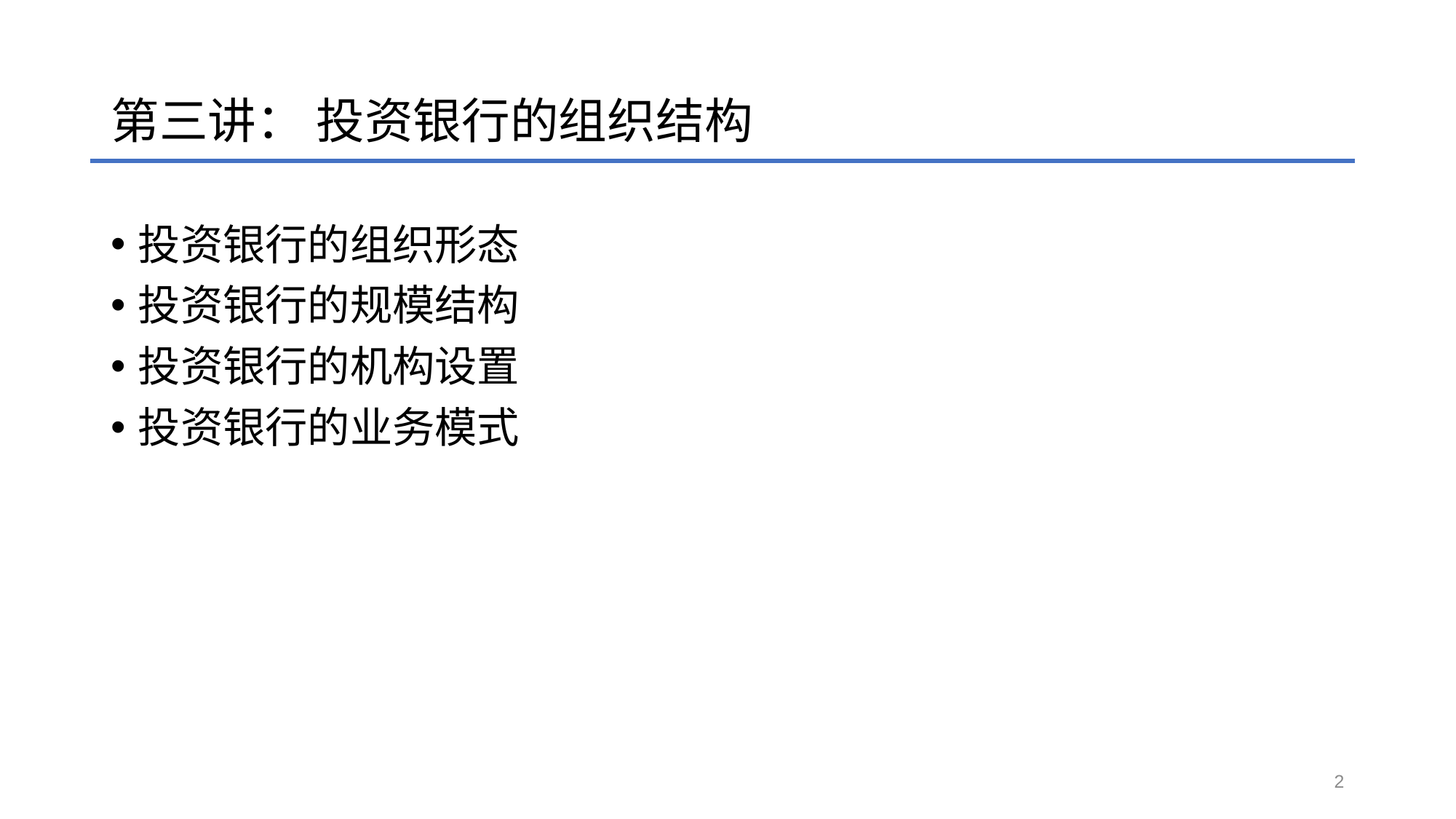

# 第三讲： 投资银行的组织结构
投资银行的组织形态
投资银行的规模结构
投资银行的机构设置
投资银行的业务模式
2